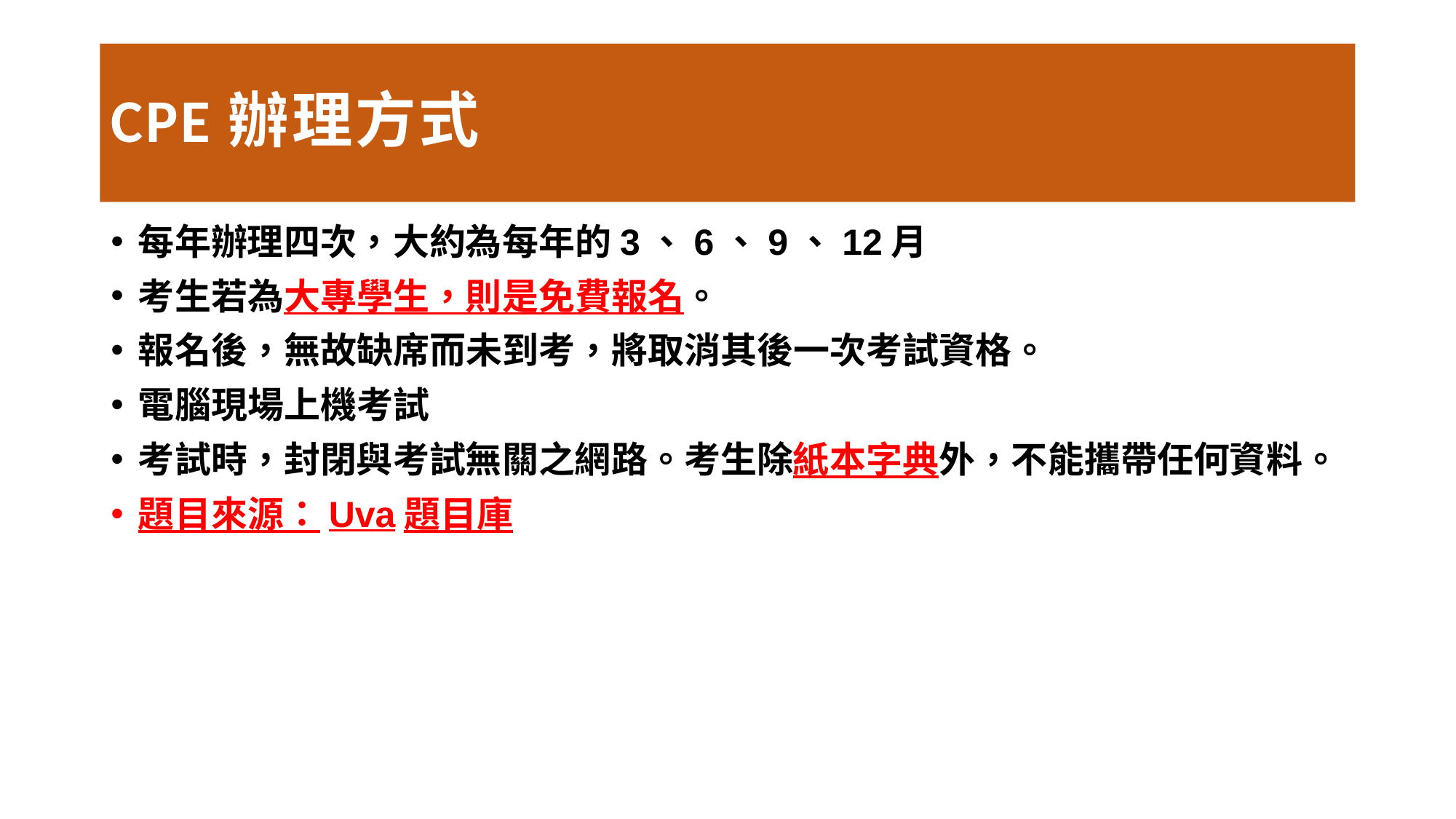

# CPE辦理方式
每年辦理四次，大約為每年的3、6、9、12月
考生若為大專學生，則是免費報名。
報名後，無故缺席而未到考，將取消其後一次考試資格。
電腦現場上機考試
考試時，封閉與考試無關之網路。考生除紙本字典外，不能攜帶任何資料。
題目來源：Uva題目庫